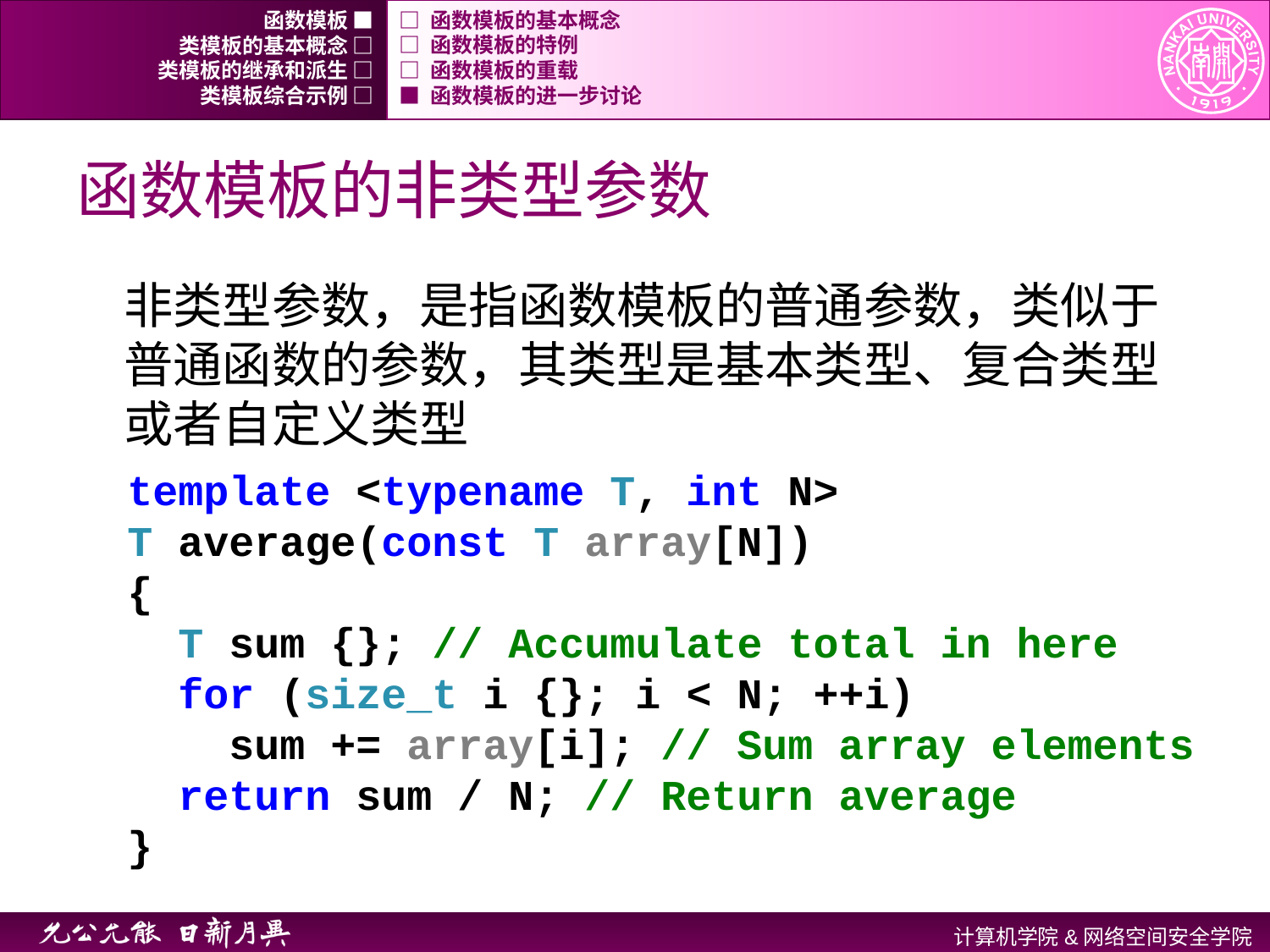

函数模板 ■
□ 函数模板的基本概念
类模板的基本概念 □
□ 函数模板的特例
类模板的继承和派生 □
□ 函数模板的重载
类模板综合示例 □
■ 函数模板的进一步讨论
# 函数模板的非类型参数
非类型参数，是指函数模板的普通参数，类似于普通函数的参数，其类型是基本类型、复合类型或者自定义类型
template <typename T, int N>
T average(const T array[N])
{
  T sum {}; // Accumulate total in here
  for (size_t i {}; i < N; ++i)
    sum += array[i]; // Sum array elements
  return sum / N; // Return average
}